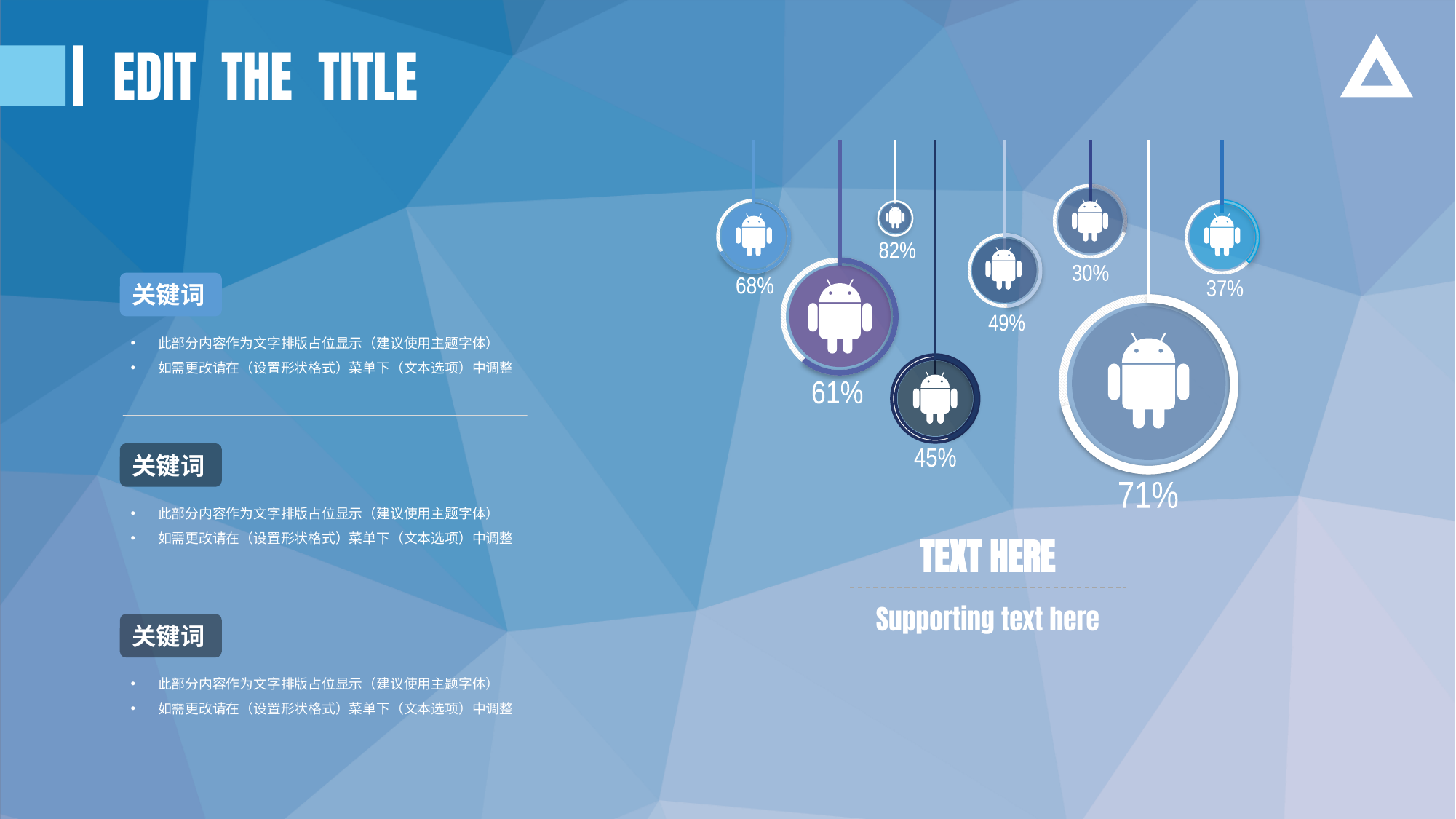

EDIT  THE  TITLE

82%

30%

68%

37%

49%

61%
45%
71%
TEXT HERE
Supporting text here
关键词
此部分内容作为文字排版占位显示（建议使用主题字体）
如需更改请在（设置形状格式）菜单下（文本选项）中调整
关键词
此部分内容作为文字排版占位显示（建议使用主题字体）
如需更改请在（设置形状格式）菜单下（文本选项）中调整
关键词
此部分内容作为文字排版占位显示（建议使用主题字体）
如需更改请在（设置形状格式）菜单下（文本选项）中调整